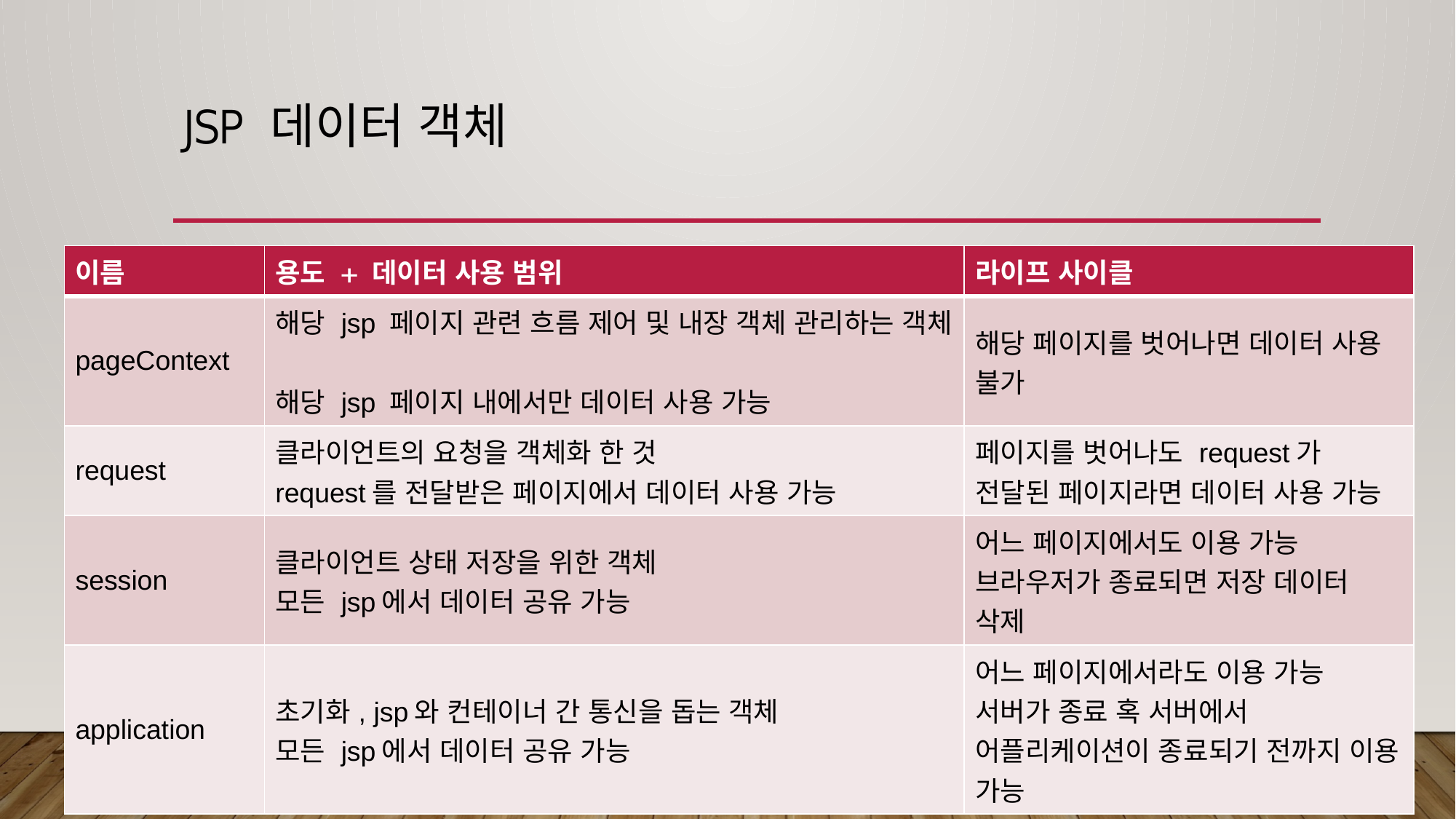

# JSP 데이터 객체
| 이름 | 용도 + 데이터 사용 범위 | 라이프 사이클 |
| --- | --- | --- |
| pageContext | 해당 jsp 페이지 관련 흐름 제어 및 내장 객체 관리하는 객체 해당 jsp 페이지 내에서만 데이터 사용 가능 | 해당 페이지를 벗어나면 데이터 사용 불가 |
| request | 클라이언트의 요청을 객체화 한 것 request를 전달받은 페이지에서 데이터 사용 가능 | 페이지를 벗어나도 request가 전달된 페이지라면 데이터 사용 가능 |
| session | 클라이언트 상태 저장을 위한 객체 모든 jsp에서 데이터 공유 가능 | 어느 페이지에서도 이용 가능 브라우저가 종료되면 저장 데이터 삭제 |
| application | 초기화, jsp와 컨테이너 간 통신을 돕는 객체 모든 jsp에서 데이터 공유 가능 | 어느 페이지에서라도 이용 가능 서버가 종료 혹 서버에서 어플리케이션이 종료되기 전까지 이용 가능 |